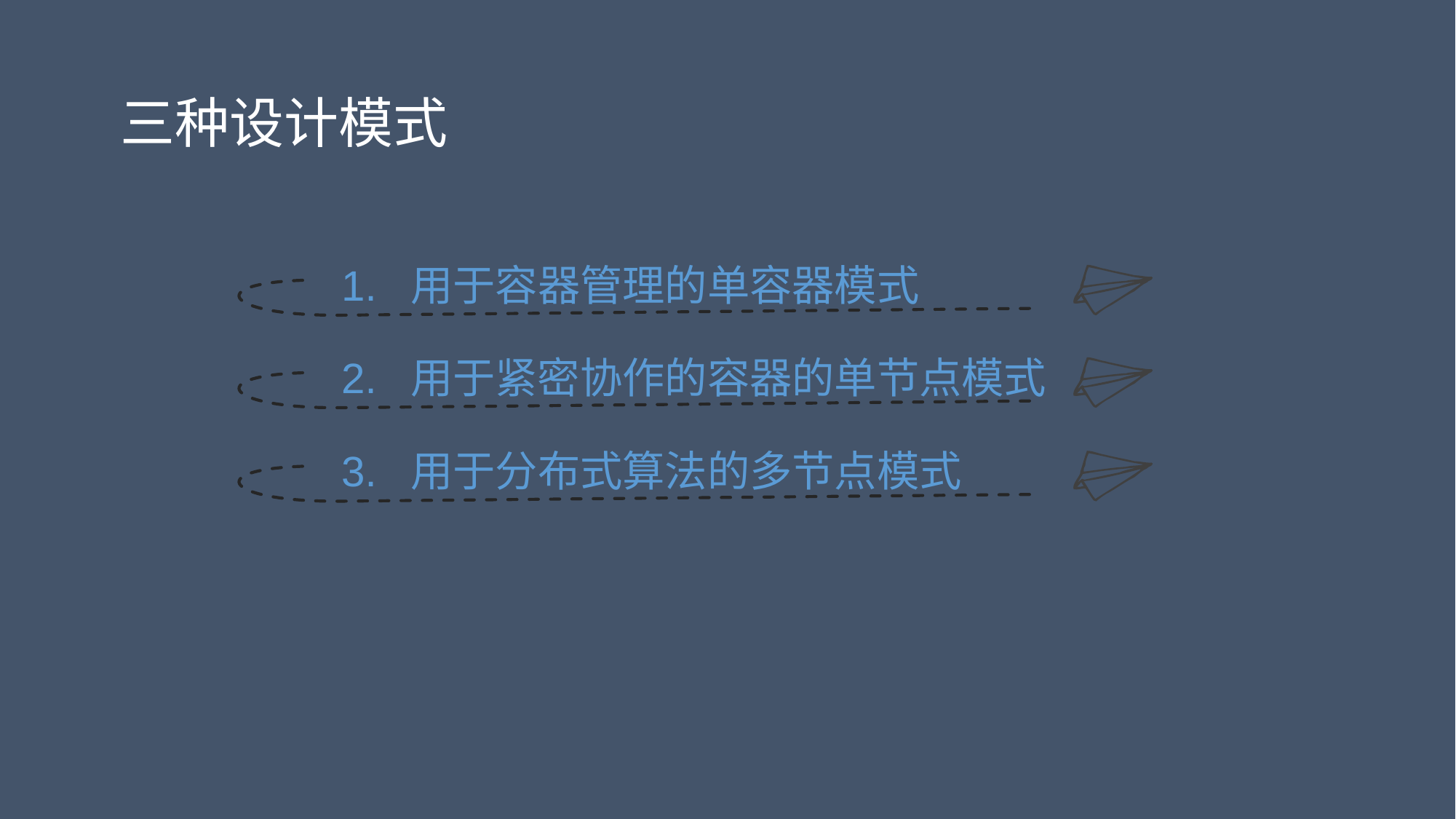

三种设计模式
1.  用于容器管理的单容器模式

2.  用于紧密协作的容器的单节点模式

3.  用于分布式算法的多节点模式